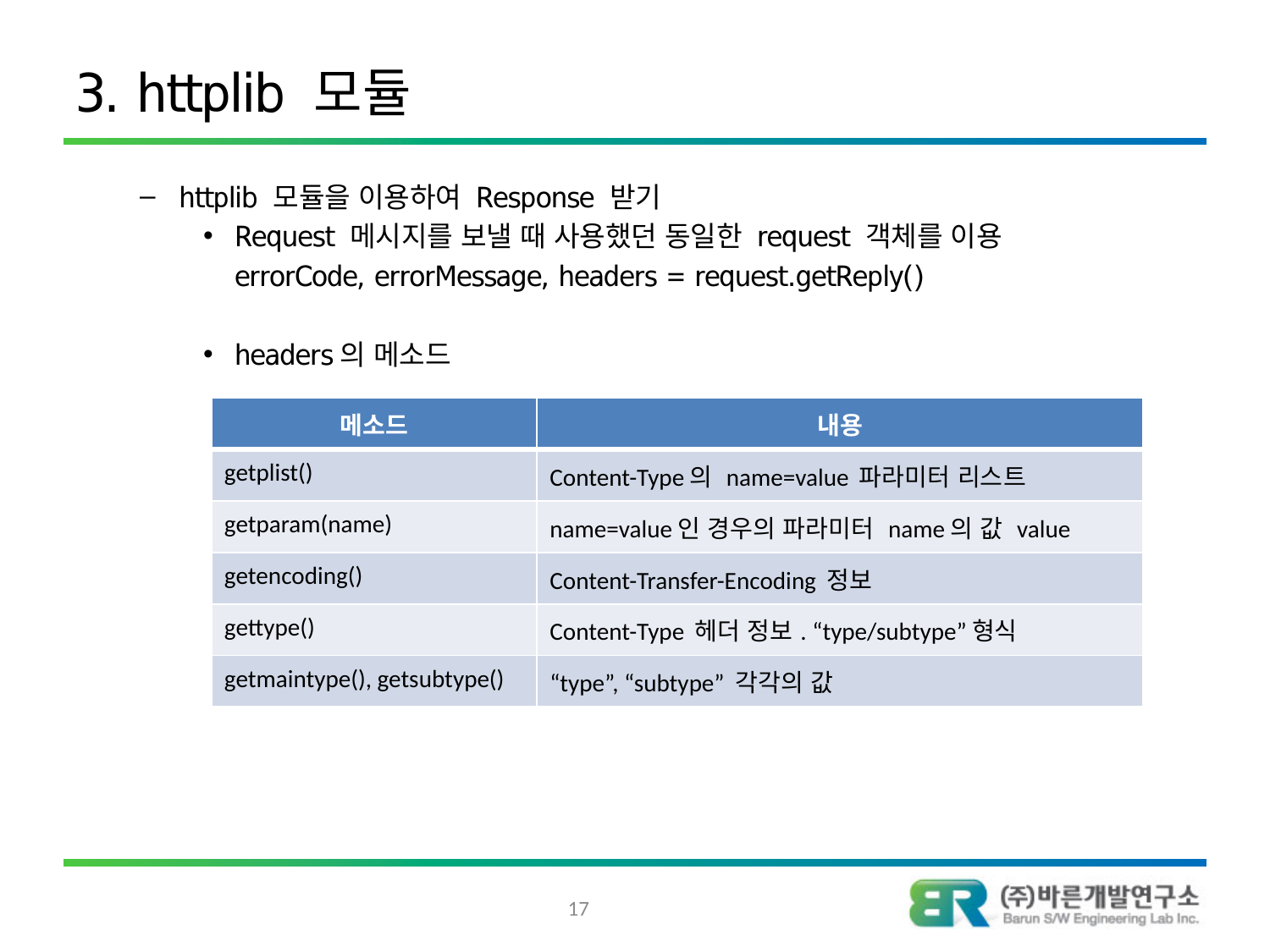

# 3. httplib 모듈
httplib 모듈을 이용하여 Response 받기
Request 메시지를 보낼 때 사용했던 동일한 request 객체를 이용
	errorCode, errorMessage, headers = request.getReply()

headers의 메소드
| 메소드 | 내용 |
| --- | --- |
| getplist() | Content-Type의 name=value 파라미터 리스트 |
| getparam(name) | name=value인 경우의 파라미터 name의 값 value |
| getencoding() | Content-Transfer-Encoding 정보 |
| gettype() | Content-Type 헤더 정보. “type/subtype”형식 |
| getmaintype(), getsubtype() | “type”, “subtype” 각각의 값 |
17